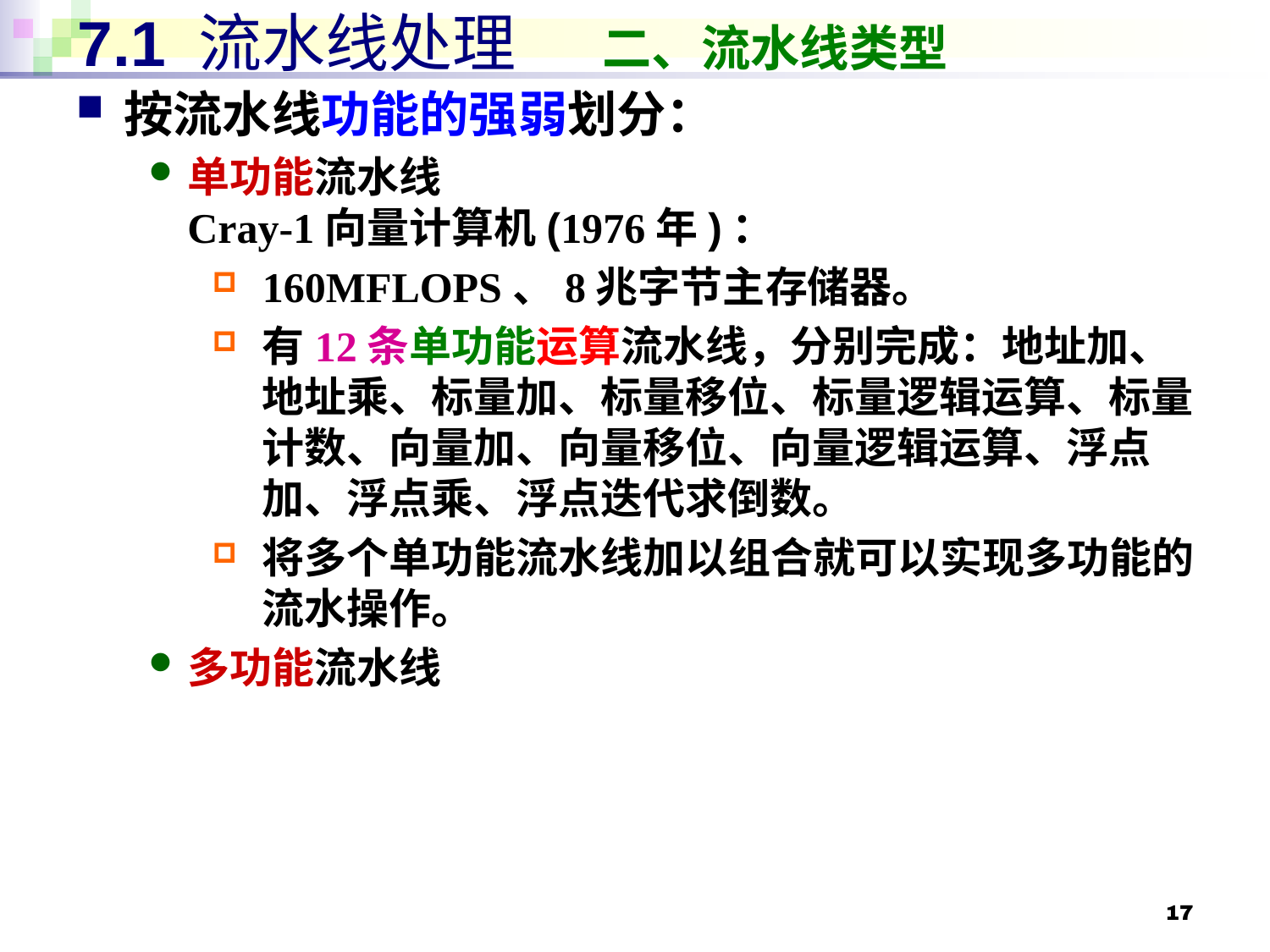

# 7.1 流水线处理      二、流水线类型
按流水线功能的强弱划分：
单功能流水线
Cray-1向量计算机(1976年)：
160MFLOPS、8兆字节主存储器。
有12条单功能运算流水线，分别完成：地址加、地址乘、标量加、标量移位、标量逻辑运算、标量计数、向量加、向量移位、向量逻辑运算、浮点加、浮点乘、浮点迭代求倒数。
将多个单功能流水线加以组合就可以实现多功能的流水操作。
多功能流水线
17